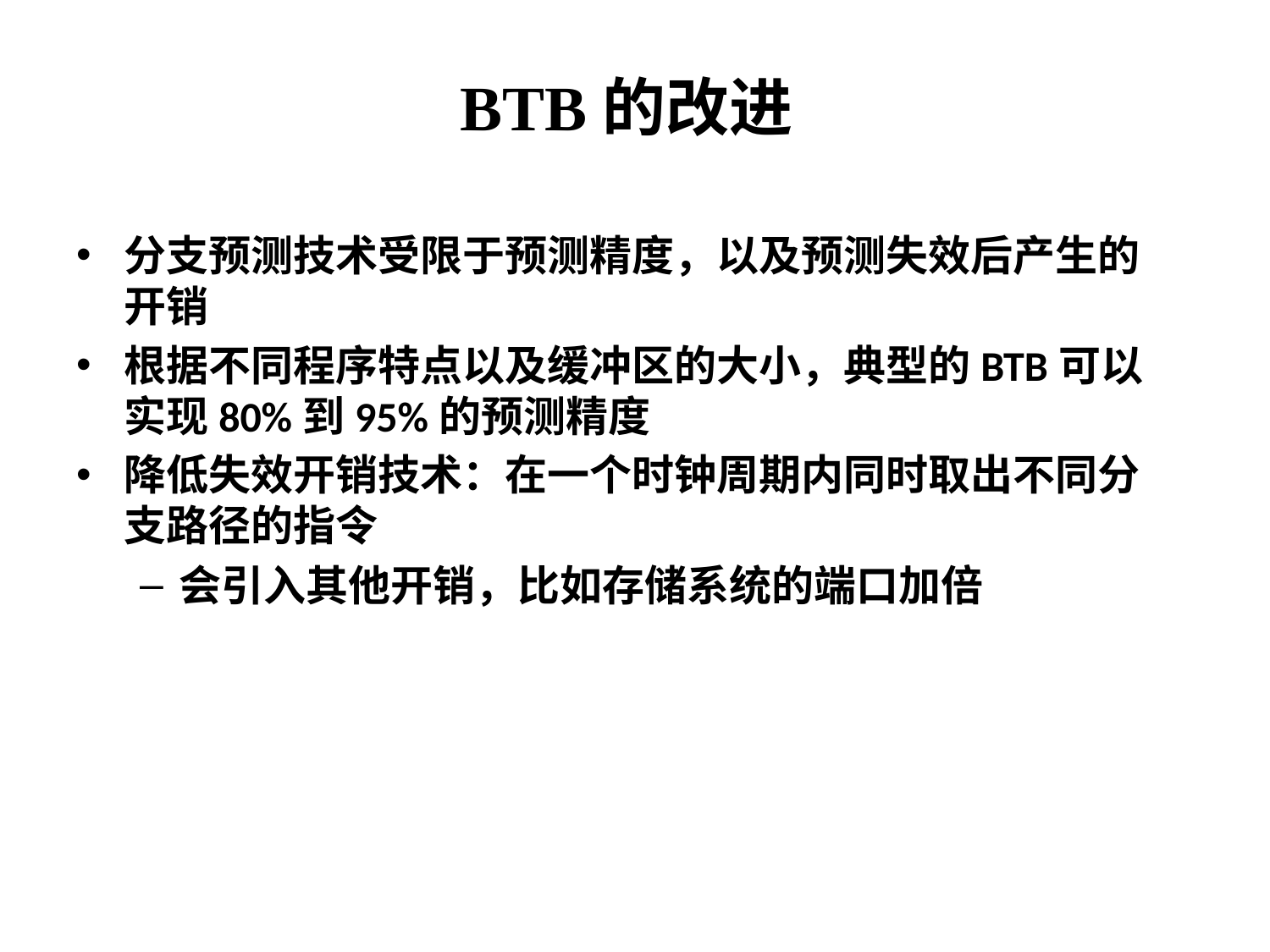

BTB的改进
分支预测技术受限于预测精度，以及预测失效后产生的开销
根据不同程序特点以及缓冲区的大小，典型的BTB可以实现80%到95%的预测精度
降低失效开销技术：在一个时钟周期内同时取出不同分支路径的指令
会引入其他开销，比如存储系统的端口加倍